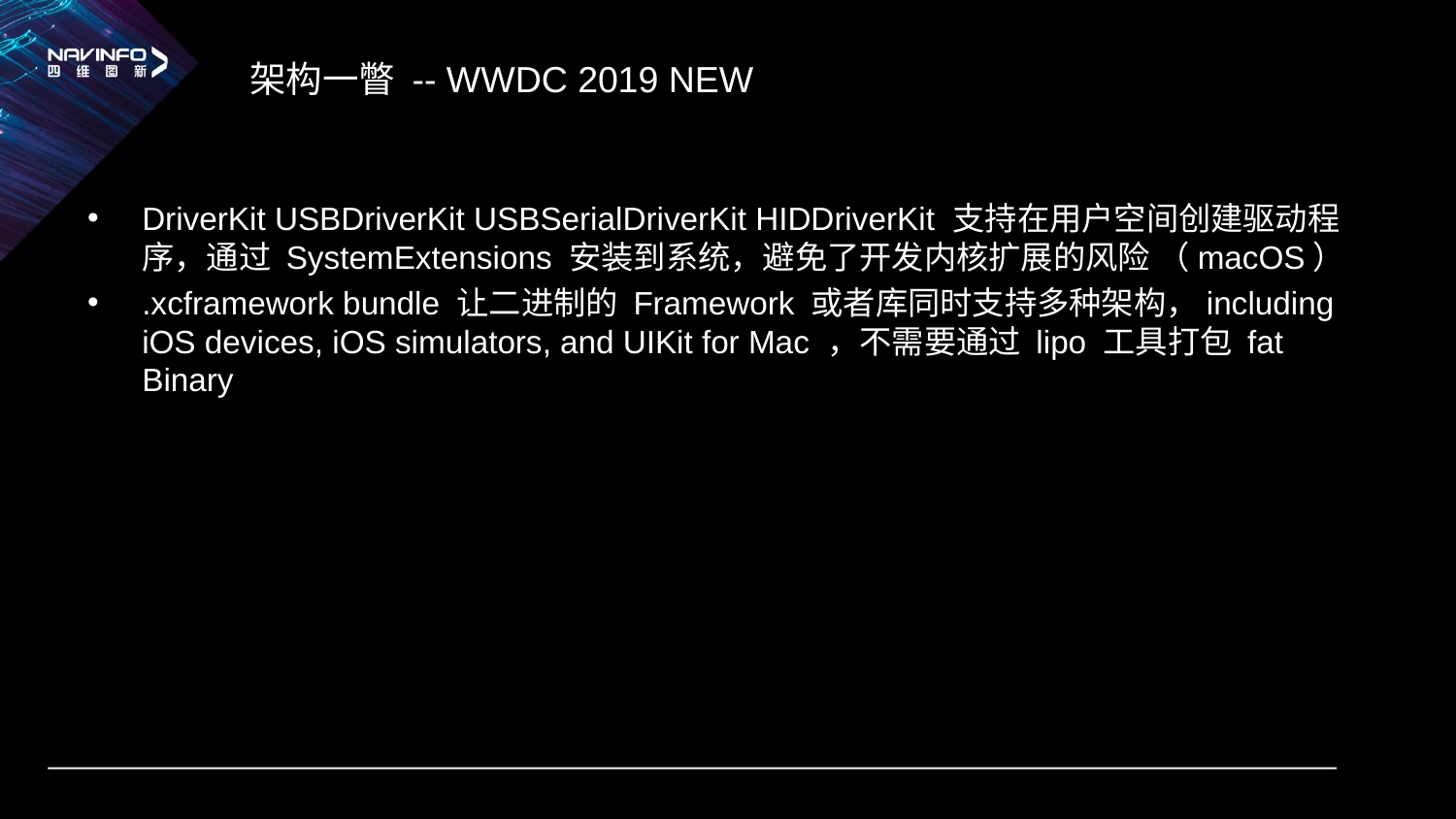

# 架构一瞥 -- WWDC 2019 NEW
DriverKit USBDriverKit USBSerialDriverKit HIDDriverKit 支持在用户空间创建驱动程序，通过 SystemExtensions 安装到系统，避免了开发内核扩展的风险 （macOS）
.xcframework bundle 让二进制的 Framework 或者库同时支持多种架构，including iOS devices, iOS simulators, and UIKit for Mac ，不需要通过 lipo 工具打包 fat Binary